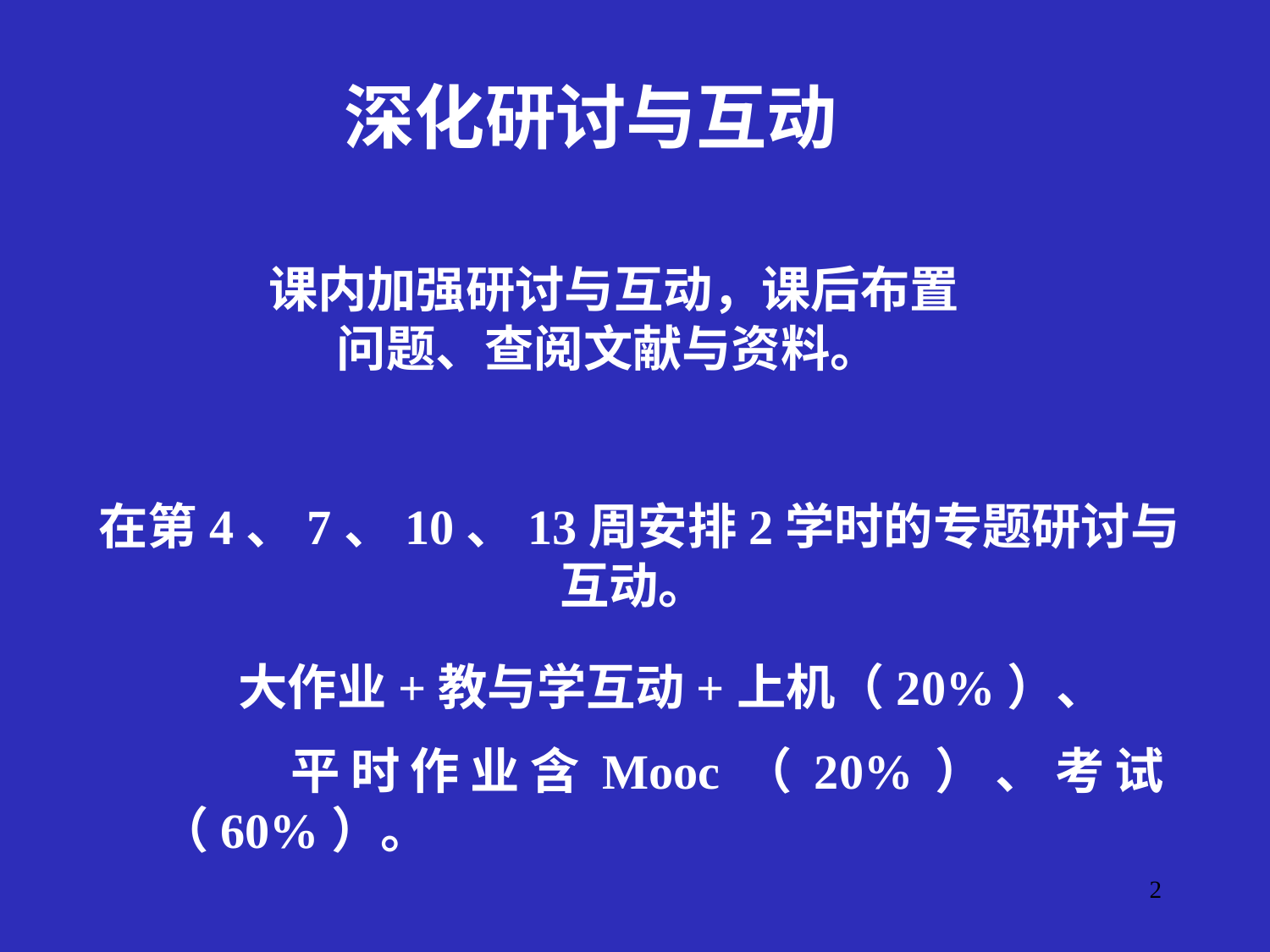

深化研讨与互动
课内加强研讨与互动，课后布置问题、查阅文献与资料。
在第4、7、10、13周安排2学时的专题研讨与互动。
      大作业+教与学互动+上机（20%）、
     平时作业含Mooc（20%）、考试（60%）。
2